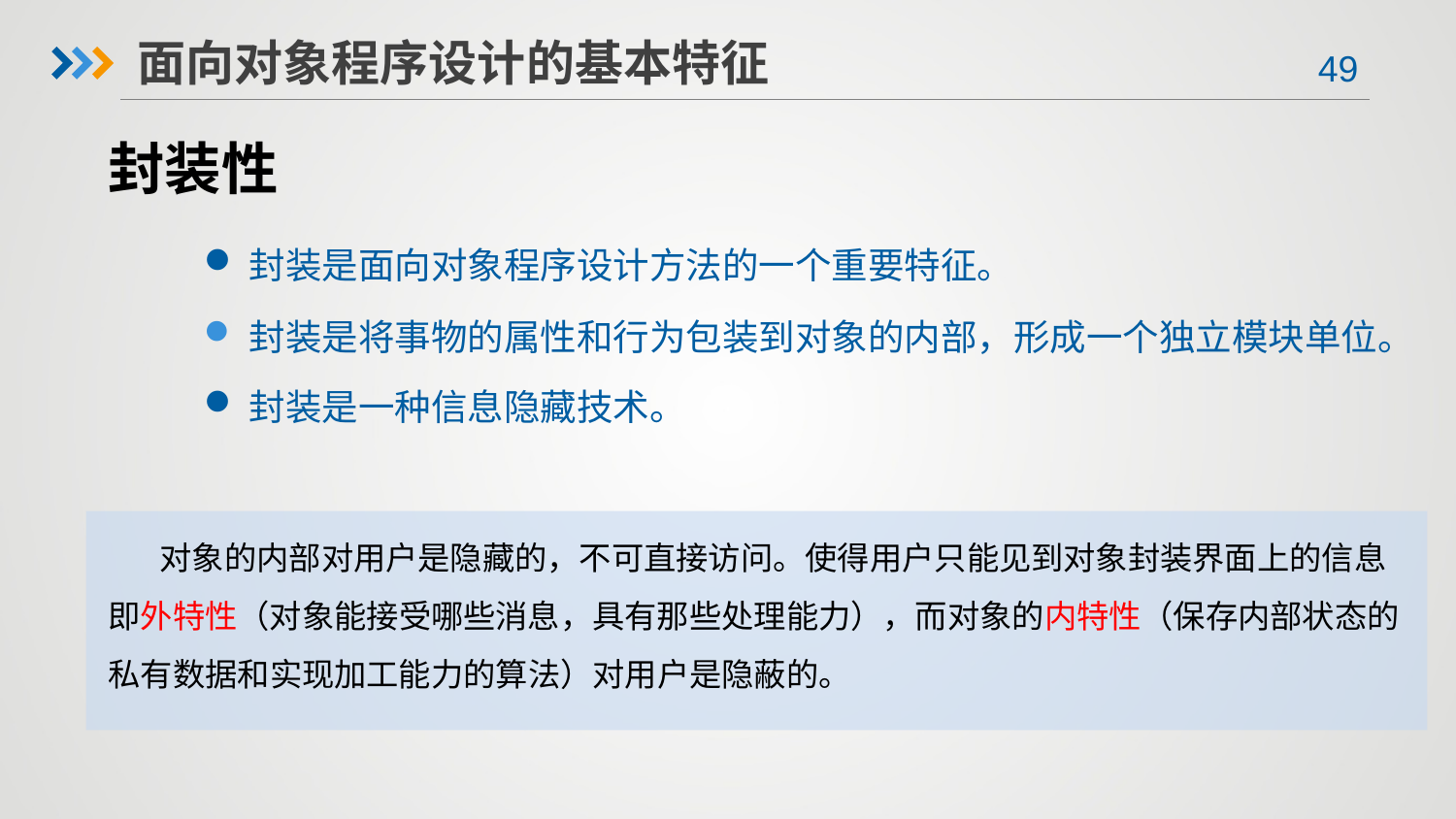

面向对象程序设计的基本特征
封装性
封装是面向对象程序设计方法的一个重要特征。
封装是将事物的属性和行为包装到对象的内部，形成一个独立模块单位。
封装是一种信息隐藏技术。

      对象的内部对用户是隐藏的，不可直接访问。使得用户只能见到对象封装界面上的信息即外特性（对象能接受哪些消息，具有那些处理能力），而对象的内特性（保存内部状态的私有数据和实现加工能力的算法）对用户是隐蔽的。